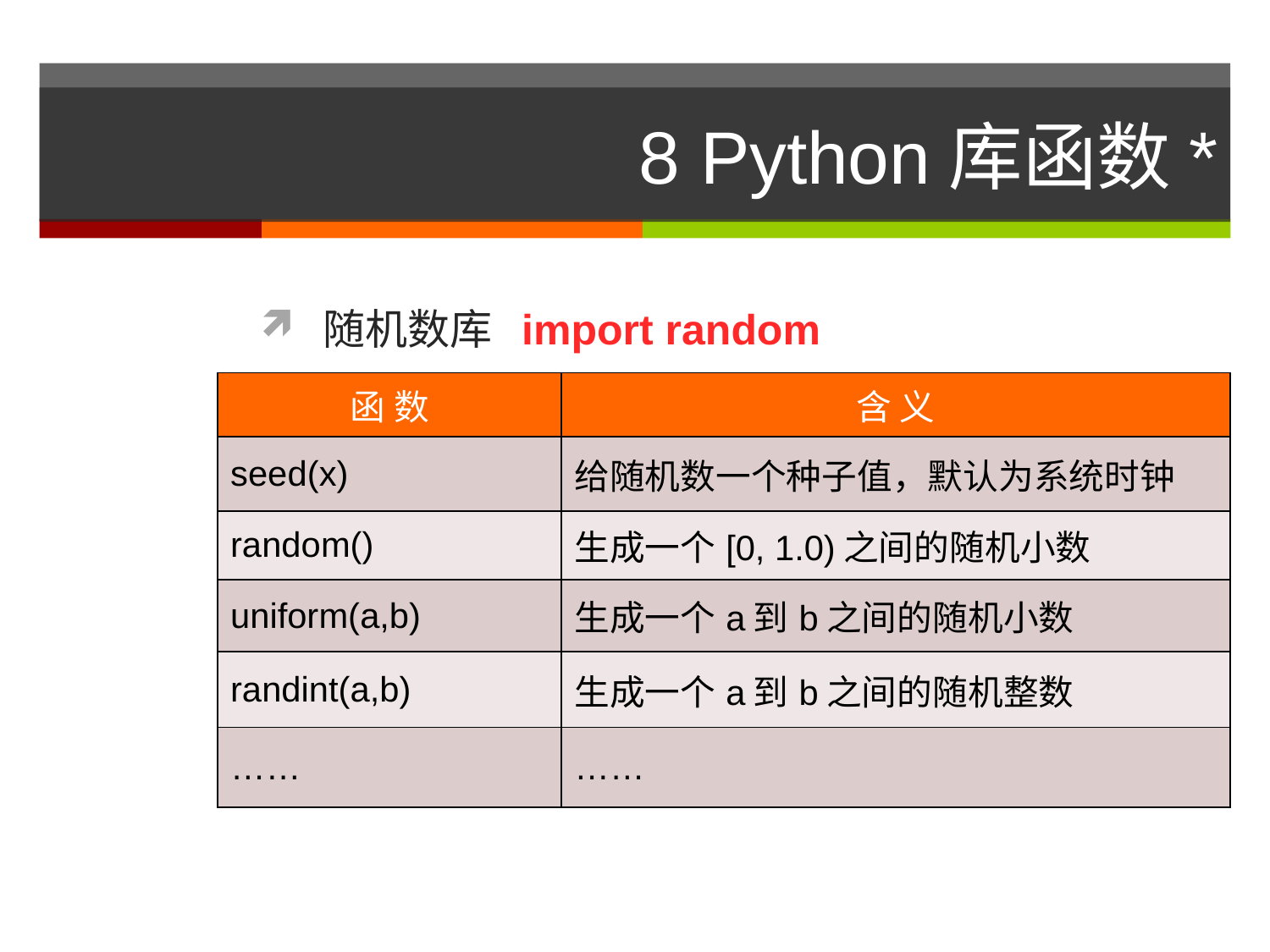

# 8 Python库函数*
随机数库  import random
| 函 数 | 含 义 |
| --- | --- |
| seed(x) | 给随机数一个种子值，默认为系统时钟 |
| random() | 生成一个[0, 1.0)之间的随机小数 |
| uniform(a,b) | 生成一个a到b之间的随机小数 |
| randint(a,b) | 生成一个a到b之间的随机整数 |
| …… | …… |